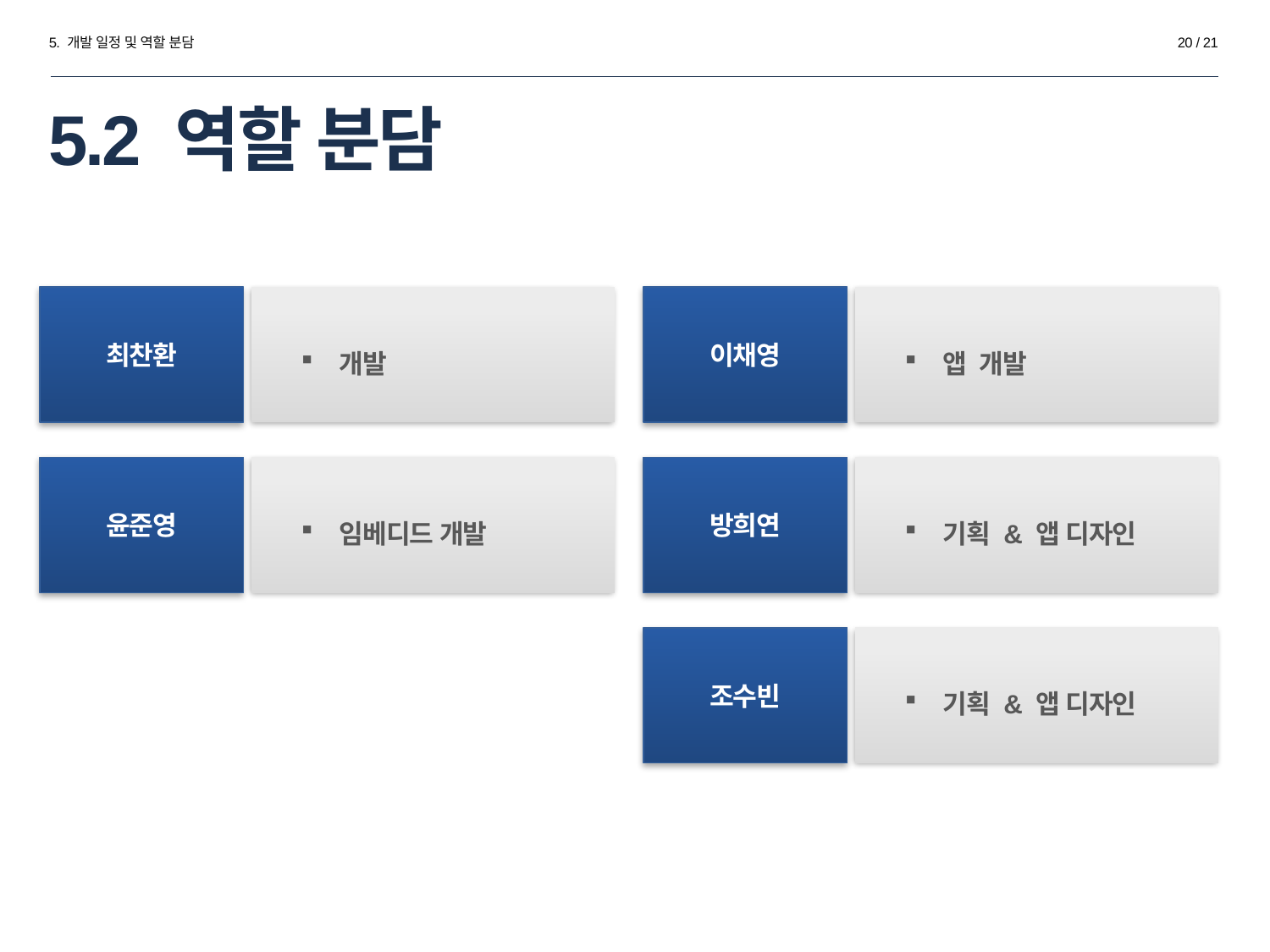

5. 개발 일정 및 역할 분담
20 / 21
# 5.2 역할 분담
최찬환
개발
이채영
앱  개발
윤준영
임베디드 개발
방희연
기획 & 앱 디자인
조수빈
기획 & 앱 디자인